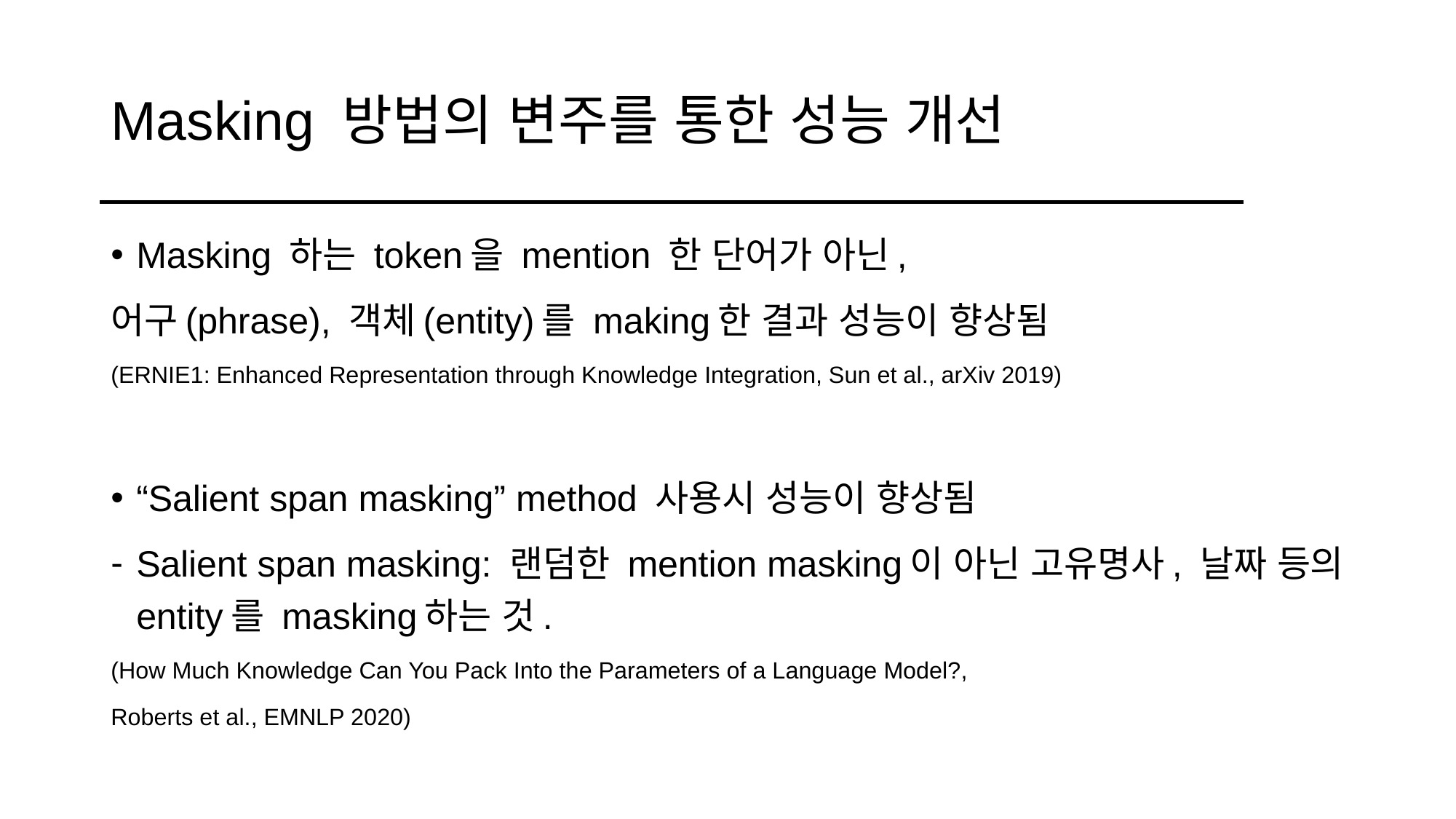

# Masking 방법의 변주를 통한 성능 개선
Masking 하는 token을 mention 한 단어가 아닌,
어구(phrase), 객체(entity)를 making한 결과 성능이 향상됨
(ERNIE1: Enhanced Representation through Knowledge Integration, Sun et al., arXiv 2019)

“Salient span masking” method 사용시 성능이 향상됨
Salient span masking: 랜덤한 mention masking이 아닌 고유명사, 날짜 등의 entity를 masking하는 것.
(How Much Knowledge Can You Pack Into the Parameters of a Language Model?,
Roberts et al., EMNLP 2020)